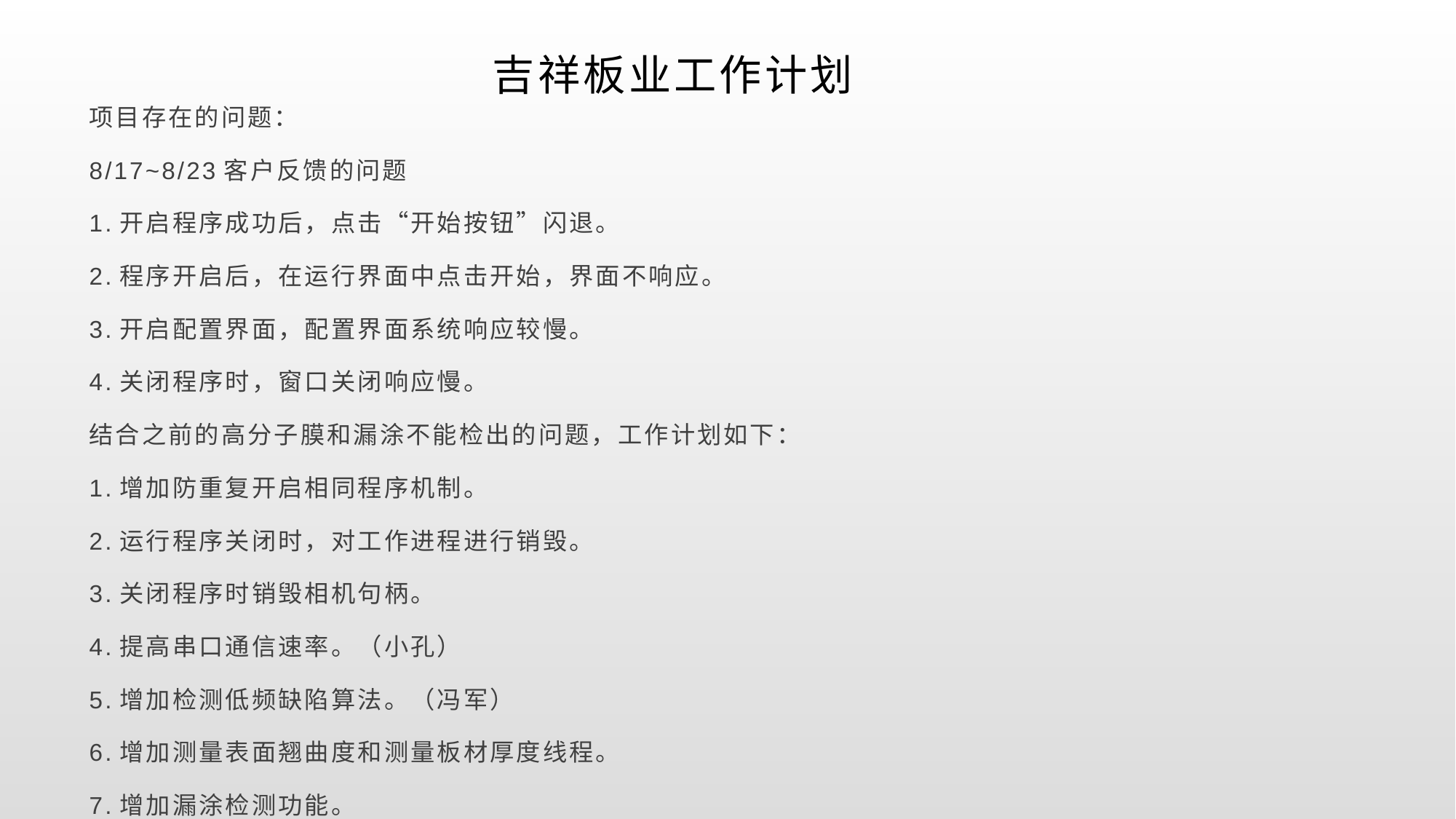

# 吉祥板业工作计划
项目存在的问题：
8/17~8/23客户反馈的问题
1.开启程序成功后，点击“开始按钮”闪退。
2.程序开启后，在运行界面中点击开始，界面不响应。
3.开启配置界面，配置界面系统响应较慢。
4.关闭程序时，窗口关闭响应慢。
结合之前的高分子膜和漏涂不能检出的问题，工作计划如下：
1.增加防重复开启相同程序机制。
2.运行程序关闭时，对工作进程进行销毁。
3.关闭程序时销毁相机句柄。
4.提高串口通信速率。（小孔）
5.增加检测低频缺陷算法。（冯军）
6.增加测量表面翘曲度和测量板材厚度线程。
7.增加漏涂检测功能。